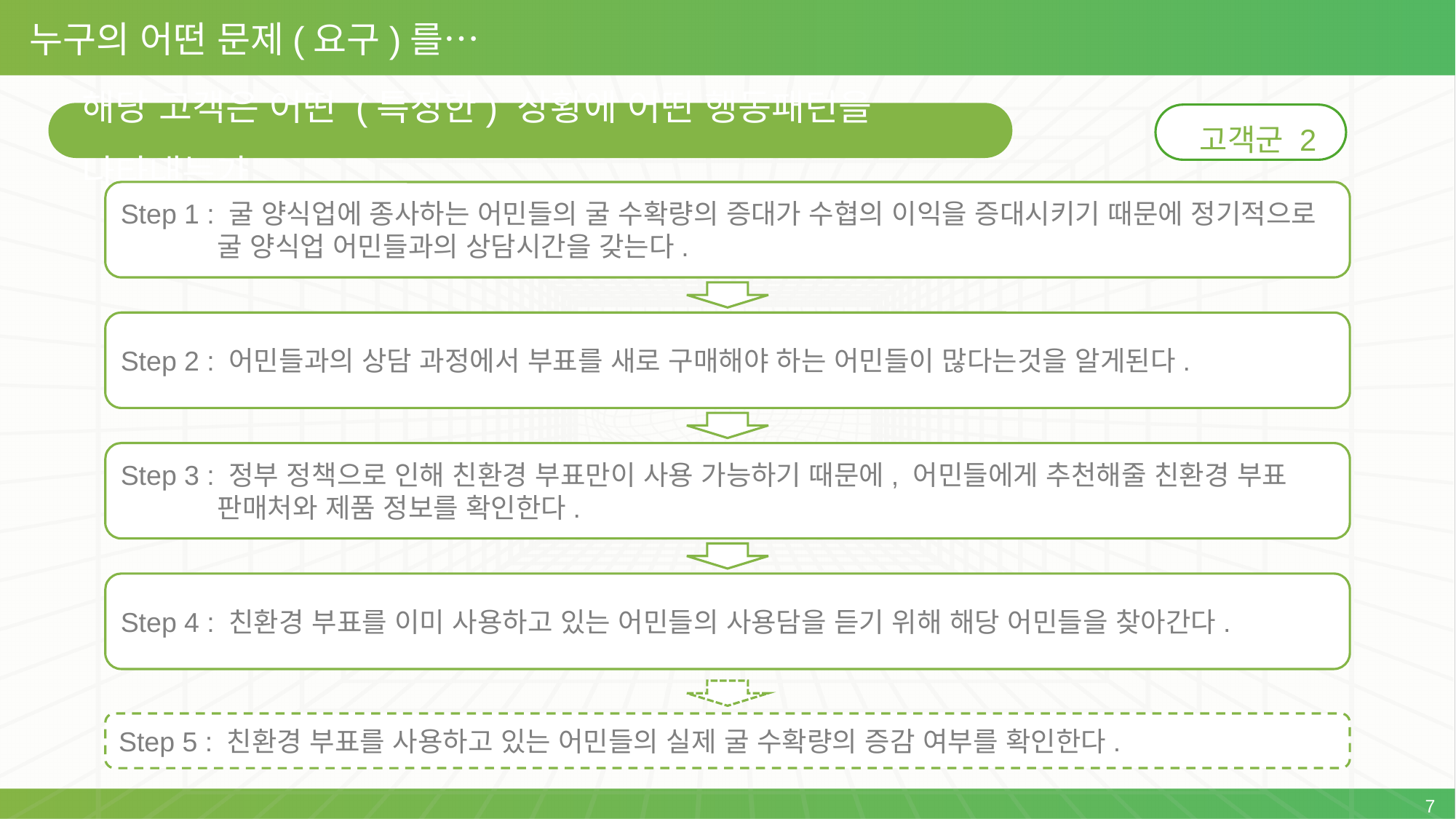

누구의 어떤 문제(요구)를…
해당 고객은 어떤 (특정한) 상황에 어떤 행동패턴을 나타내는가..
고객군 2
Step 1 : 굴 양식업에 종사하는 어민들의 굴 수확량의 증대가 수협의 이익을 증대시키기 때문에 정기적으로 굴 양식업 어민들과의 상담시간을 갖는다.

Step 2 : 어민들과의 상담 과정에서 부표를 새로 구매해야 하는 어민들이 많다는것을 알게된다.

Step 3 : 정부 정책으로 인해 친환경 부표만이 사용 가능하기 때문에, 어민들에게 추천해줄 친환경 부표 판매처와 제품 정보를 확인한다.

Step 4 : 친환경 부표를 이미 사용하고 있는 어민들의 사용담을 듣기 위해 해당 어민들을 찾아간다.

Step 5 : 친환경 부표를 사용하고 있는 어민들의 실제 굴 수확량의 증감 여부를 확인한다.
7